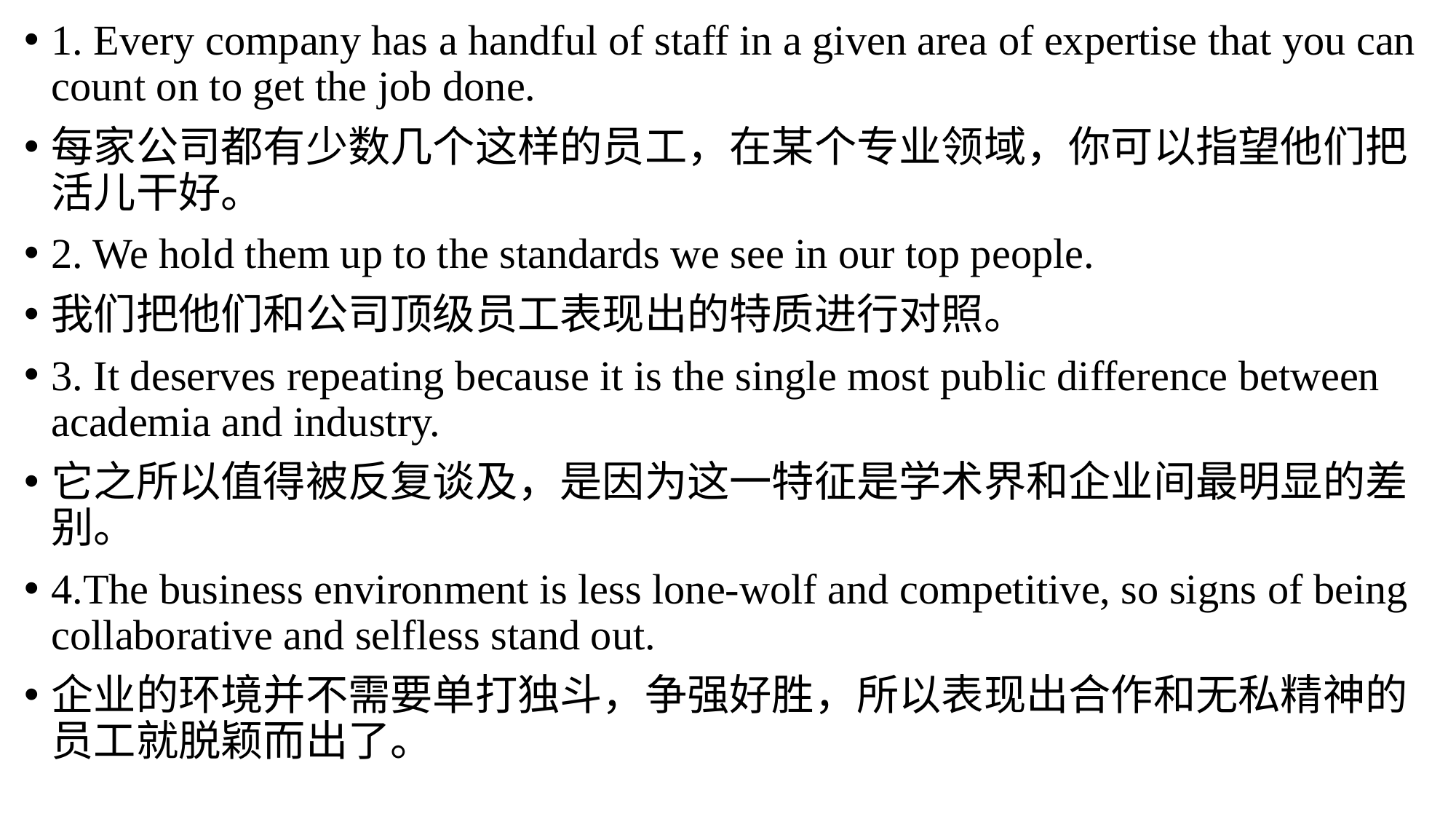

1. Every company has a handful of staff in a given area of expertise that you can count on to get the job done.
每家公司都有少数几个这样的员工，在某个专业领域，你可以指望他们把活儿干好。
2. We hold them up to the standards we see in our top people.
我们把他们和公司顶级员工表现出的特质进行对照。
3. It deserves repeating because it is the single most public difference between academia and industry.
它之所以值得被反复谈及，是因为这一特征是学术界和企业间最明显的差别。
4.The business environment is less lone-wolf and competitive, so signs of being collaborative and selfless stand out.
企业的环境并不需要单打独斗，争强好胜，所以表现出合作和无私精神的员工就脱颖而出了。